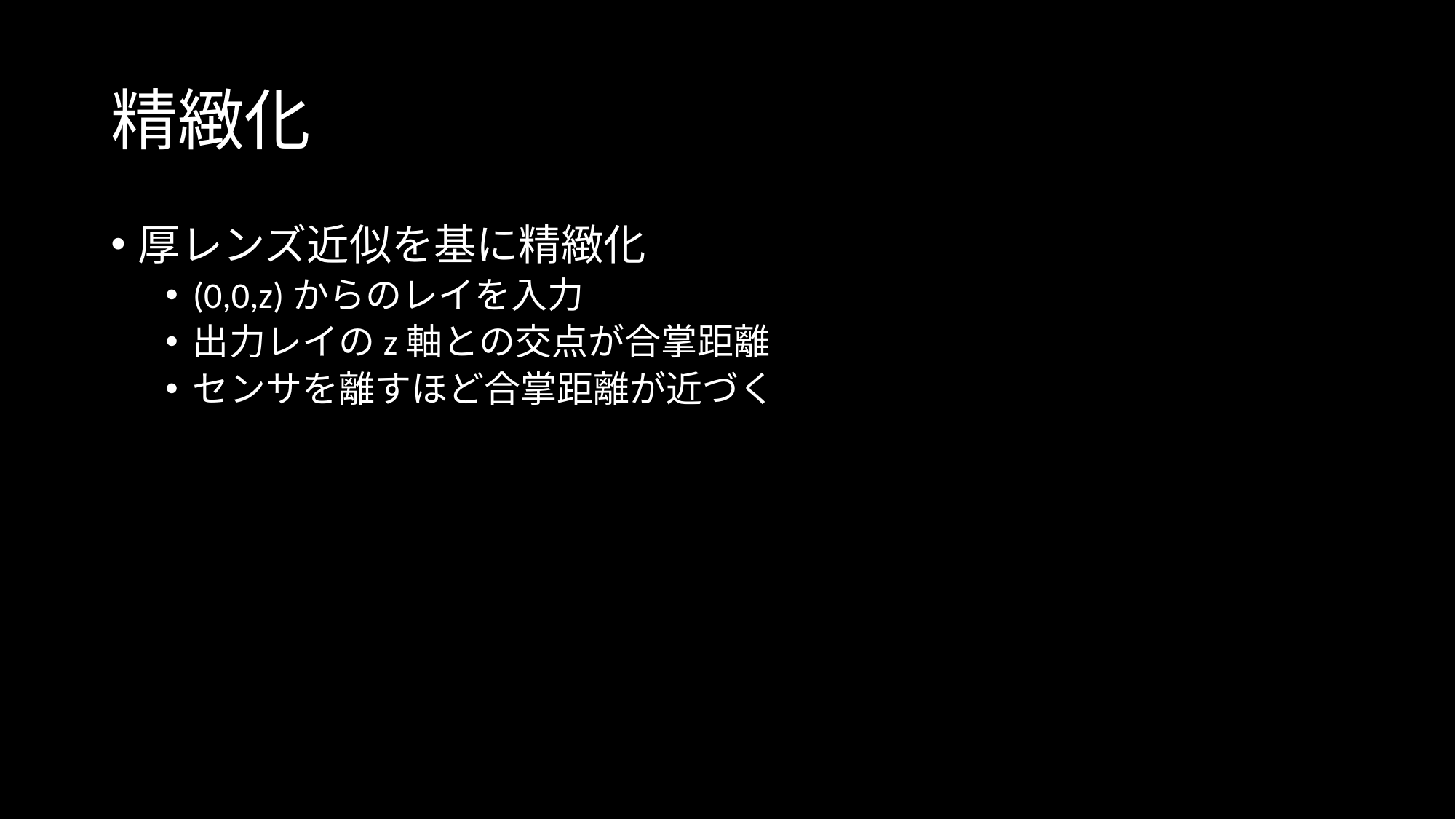

# 精緻化
厚レンズ近似を基に精緻化
(0,0,z)からのレイを入力
出力レイのz軸との交点が合掌距離
センサを離すほど合掌距離が近づく